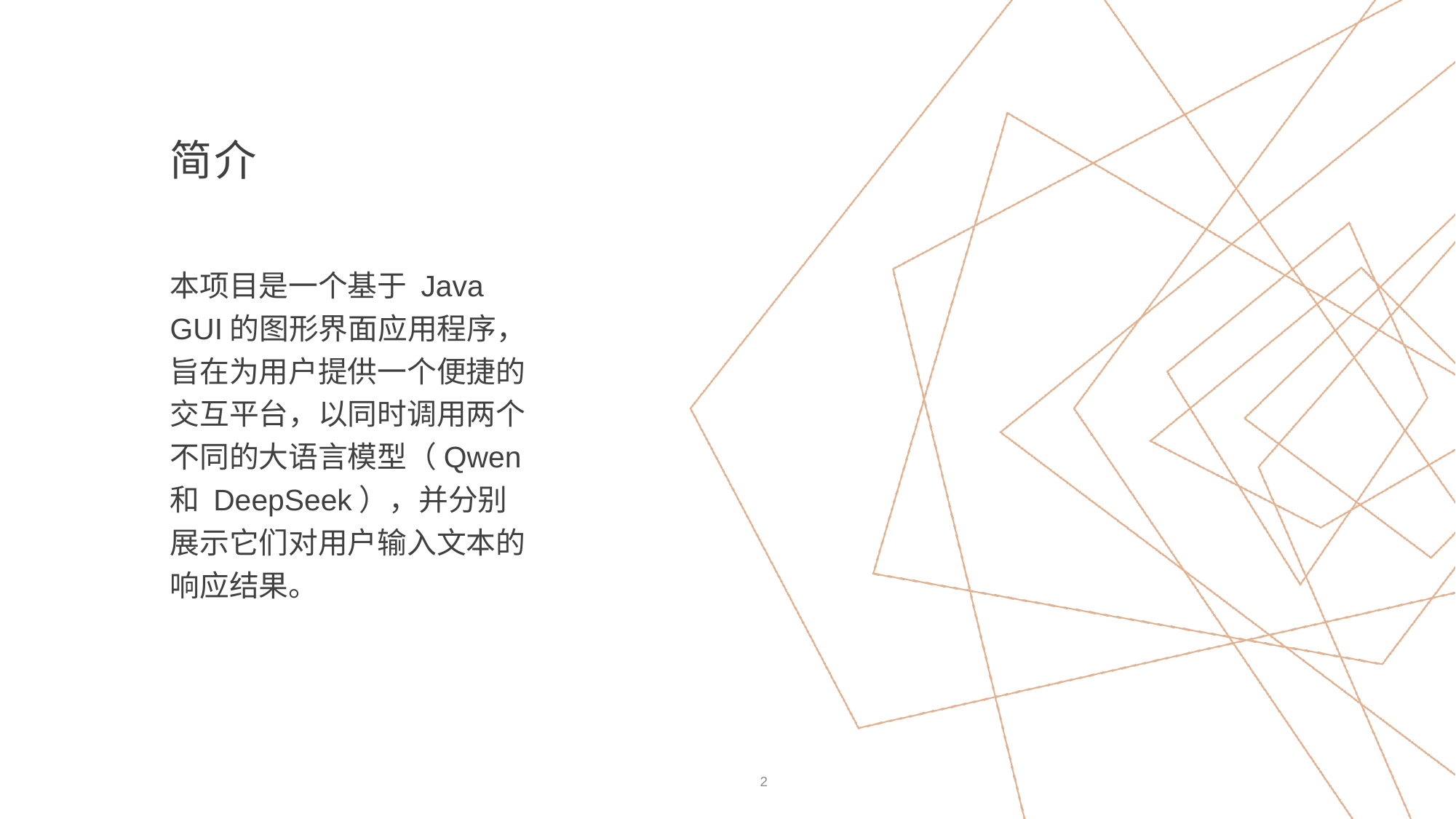

# 简介
本项目是一个基于 Java GUI的图形界面应用程序，旨在为用户提供一个便捷的交互平台，以同时调用两个不同的大语言模型（Qwen 和 DeepSeek），并分别展示它们对用户输入文本的响应结果。
2